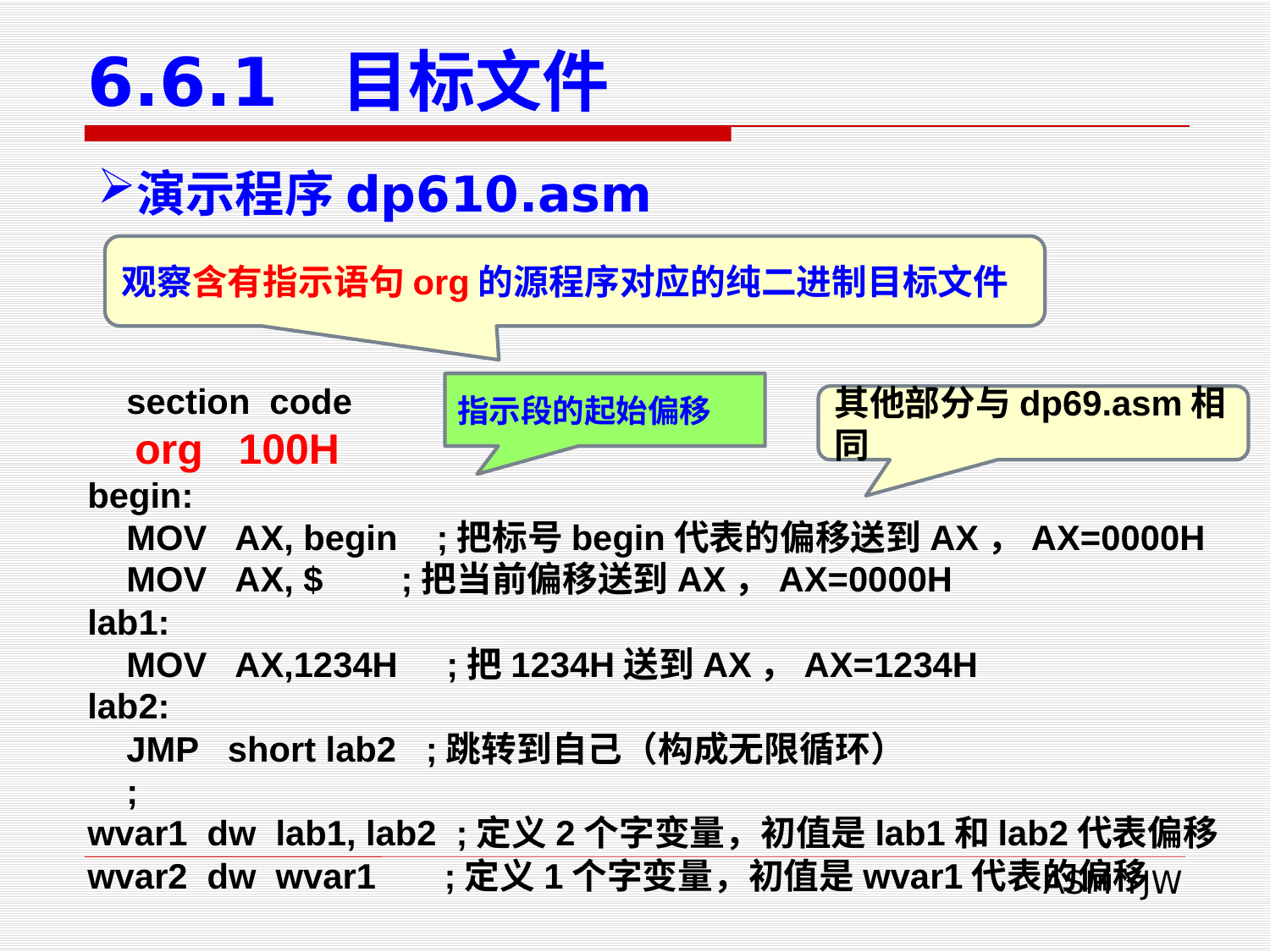

# 6.6.1  目标文件
演示程序dp610.asm
观察含有指示语句org的源程序对应的纯二进制目标文件
    section  code
    org   100H
begin:
    MOV   AX, begin    ;把标号begin代表的偏移送到AX，AX=0000H
    MOV   AX, $        ;把当前偏移送到AX，AX=0000H
lab1:
    MOV   AX,1234H     ;把1234H送到AX，AX=1234H
lab2:
    JMP   short lab2   ;跳转到自己（构成无限循环）
    ;
wvar1  dw  lab1, lab2  ;定义2个字变量，初值是lab1和lab2代表偏移
wvar2  dw  wvar1       ;定义1个字变量，初值是wvar1代表的偏移
指示段的起始偏移
其他部分与dp69.asm相同